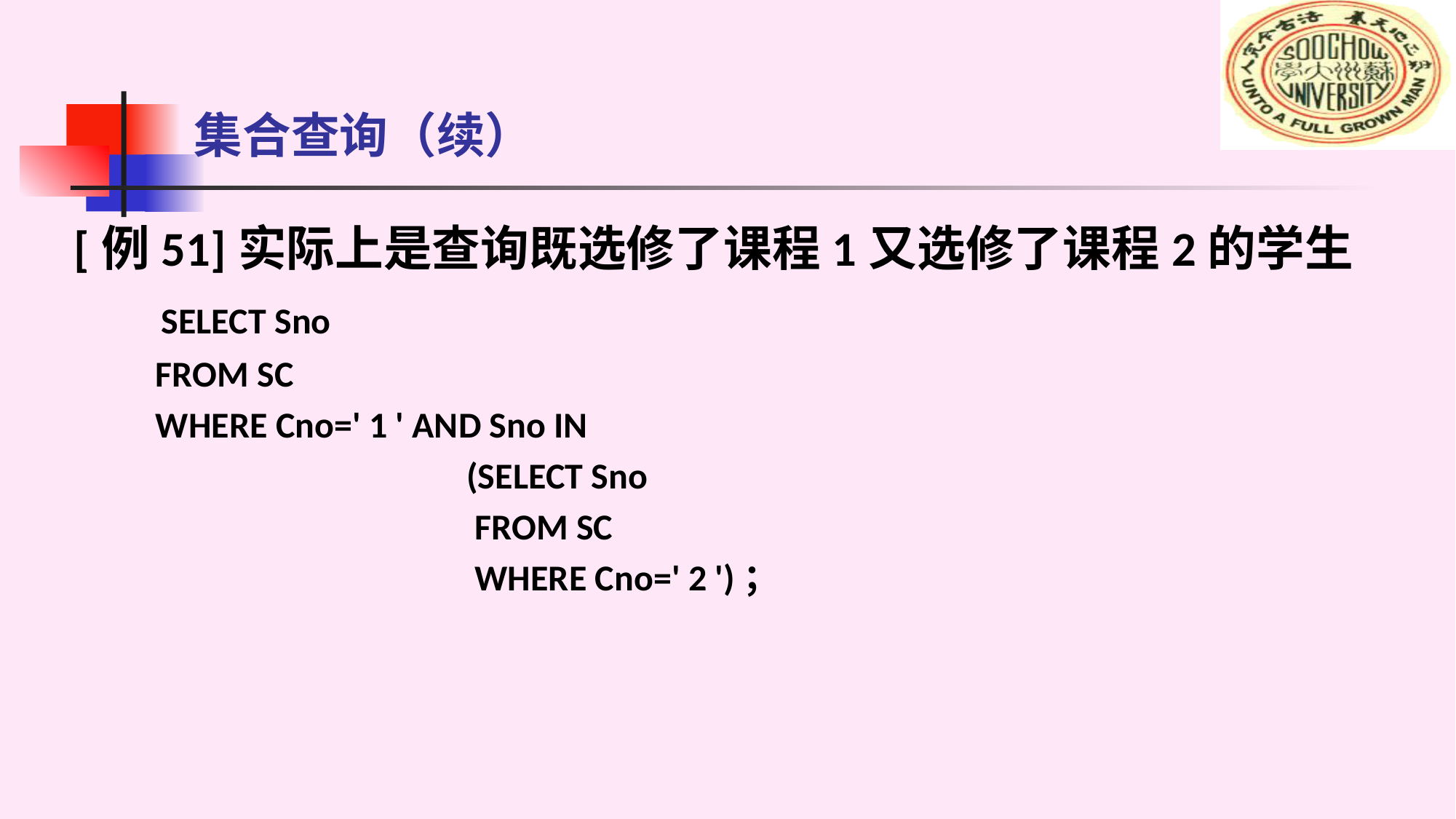

# 集合查询（续）
[例51]实际上是查询既选修了课程1又选修了课程2的学生
        SELECT Sno
          FROM SC
          WHERE Cno=' 1 ' AND Sno IN
                                                (SELECT Sno
                                                 FROM SC
                                                 WHERE Cno=' 2 ')；